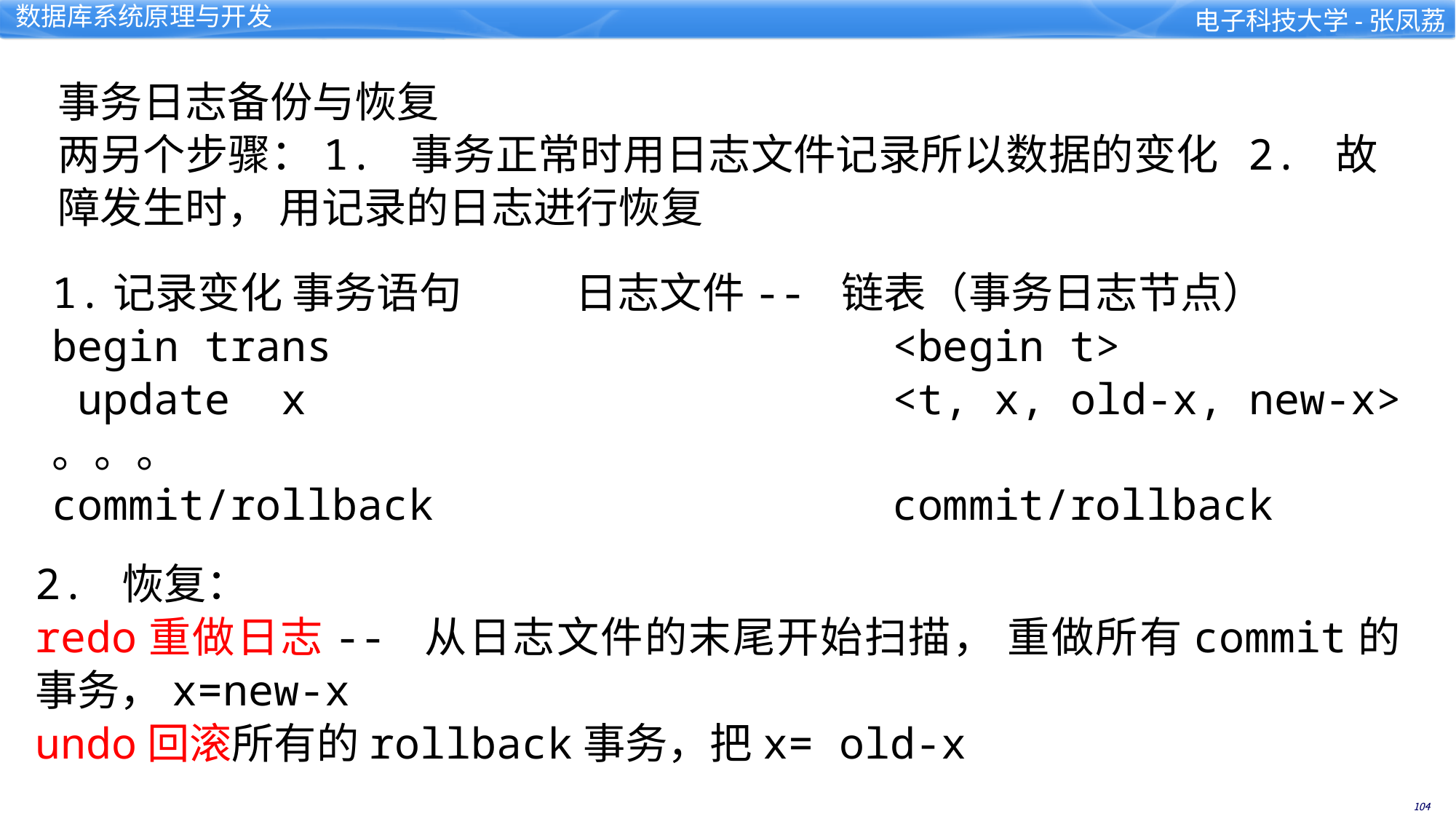

事务日志备份与恢复
两另个步骤：1. 事务正常时用日志文件记录所以数据的变化  2. 故障发生时， 用记录的日志进行恢复

1.记录变化 事务语句            日志文件-- 链表（事务日志节点）
begin trans                      <begin t>
 update  x                       <t, x, old-x, new-x>
。。。
commit/rollback                  commit/rollback
2. 恢复：
redo重做日志-- 从日志文件的末尾开始扫描， 重做所有commit的事务，x=new-x
undo回滚所有的rollback事务，把x= old-x